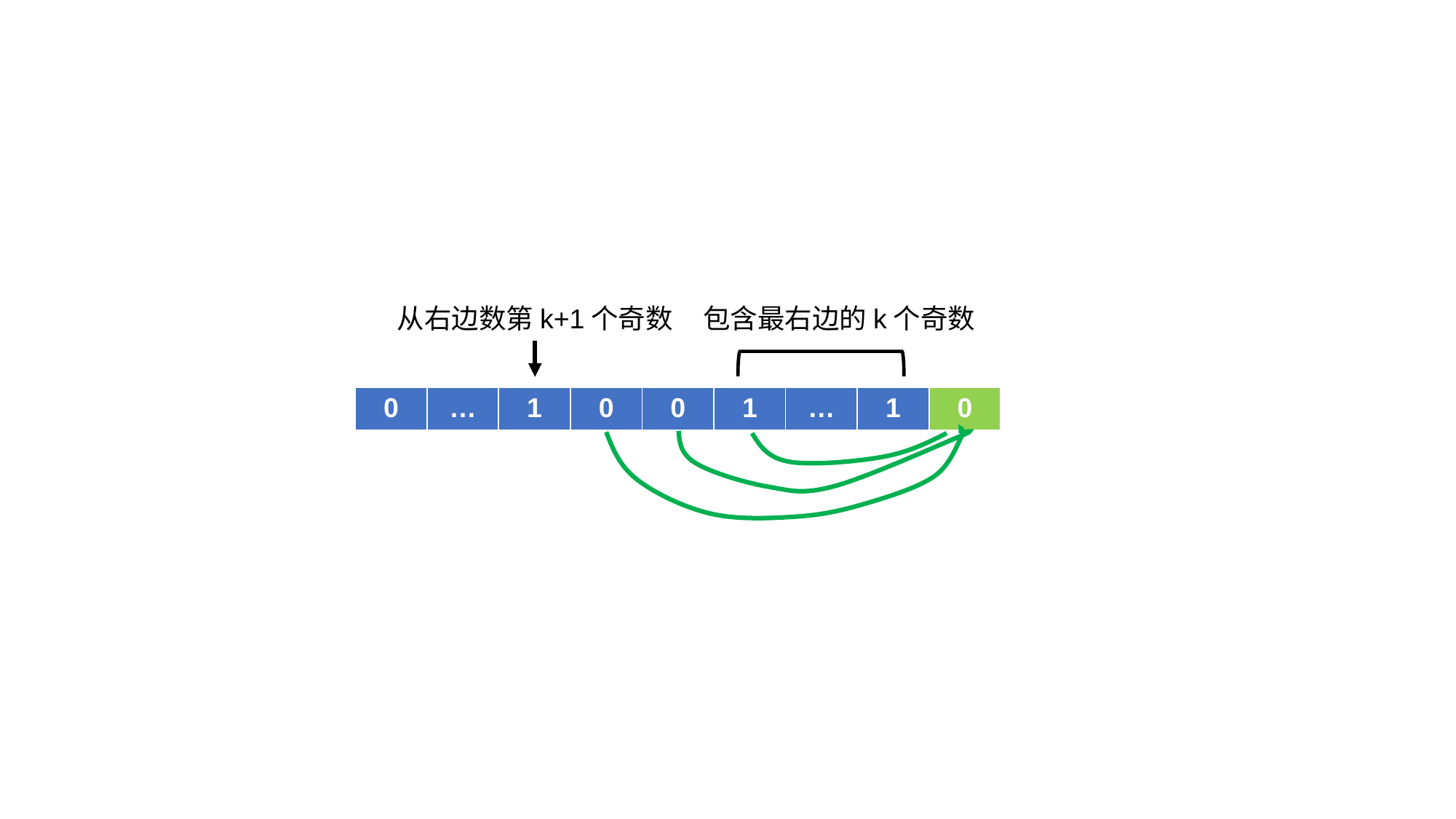

从右边数第k+1个奇数
包含最右边的k个奇数
| 0 | … | 1 | 0 | 0 | 1 | … | 1 | 0 |
| --- | --- | --- | --- | --- | --- | --- | --- | --- |